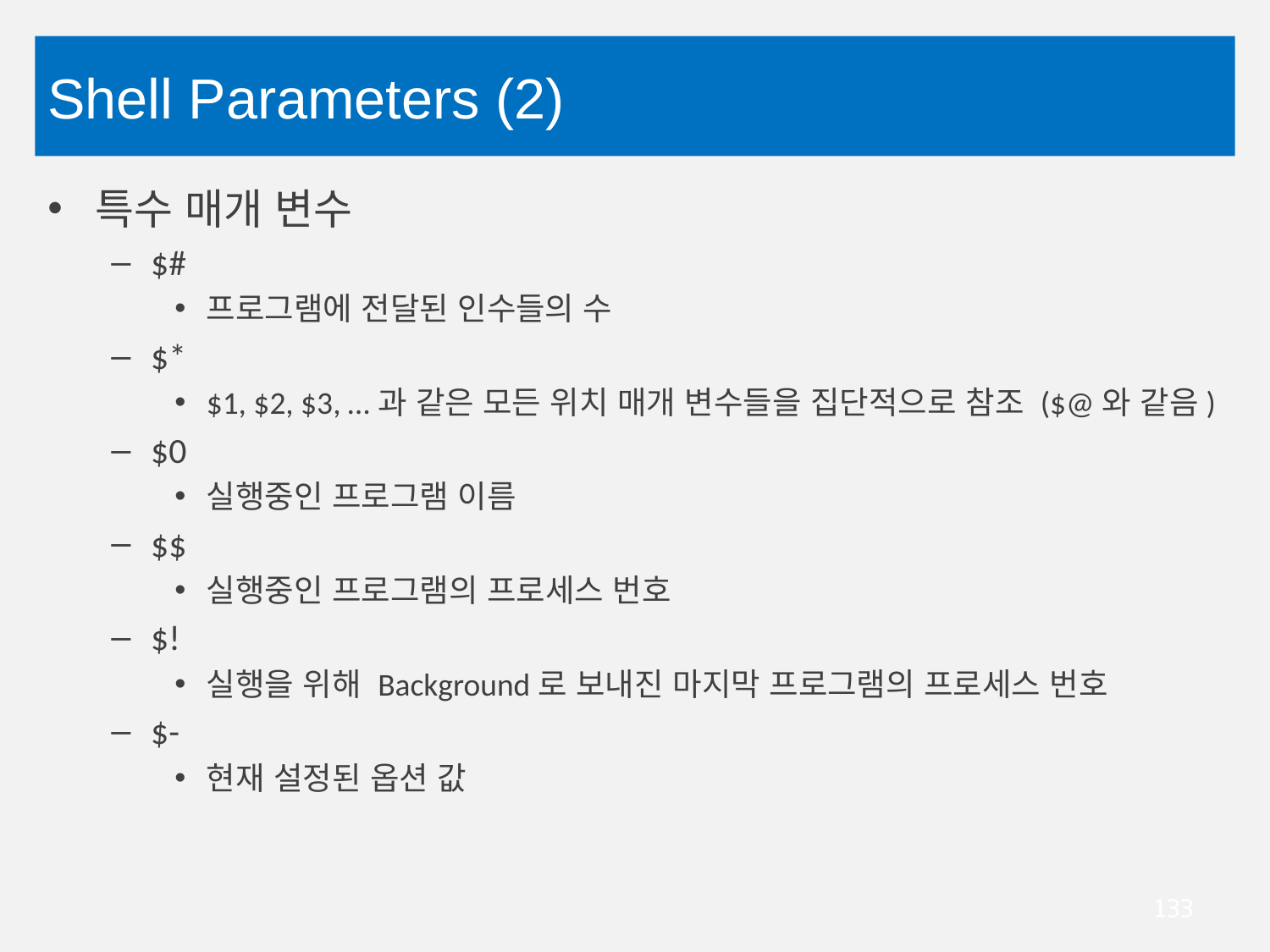

# Shell Parameters (2)
특수 매개 변수
$#
프로그램에 전달된 인수들의 수
$*
$1, $2, $3, …과 같은 모든 위치 매개 변수들을 집단적으로 참조 ($@와 같음)
$0
실행중인 프로그램 이름
$$
실행중인 프로그램의 프로세스 번호
$!
실행을 위해 Background로 보내진 마지막 프로그램의 프로세스 번호
$-
현재 설정된 옵션 값
133